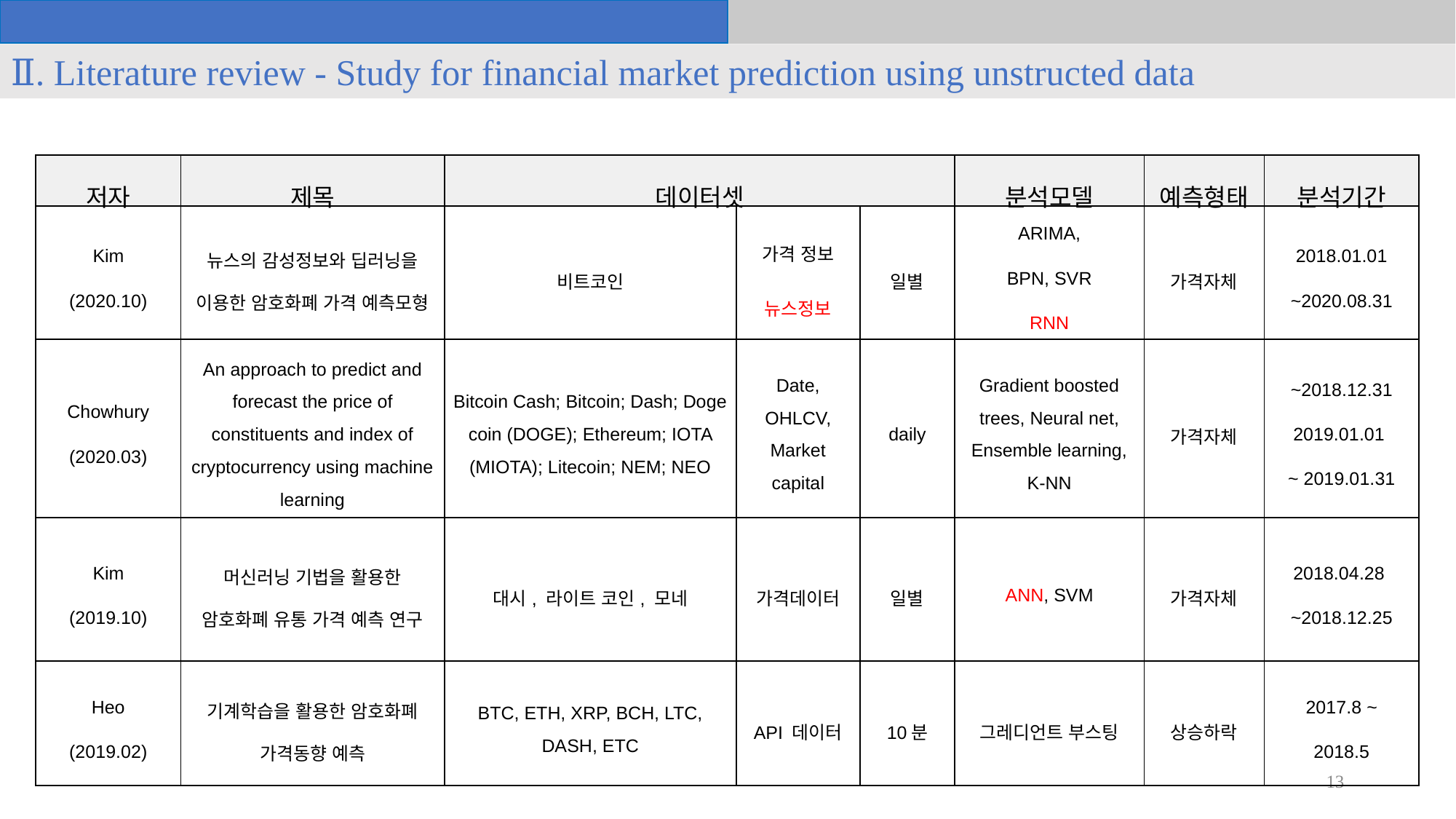

Ⅱ. Literature review - Study for financial market prediction using unstructed data
| 저자 | 제목 | 데이터셋 |  |  | 분석모델 | 예측형태 | 분석기간 |
| --- | --- | --- | --- | --- | --- | --- | --- |
| Kim (2020.10) | 뉴스의 감성정보와 딥러닝을 이용한 암호화폐 가격 예측모형 | 비트코인 | 가격 정보 뉴스정보 | 일별 | ARIMA, BPN, SVR RNN | 가격자체 | 2018.01.01 ~2020.08.31 |
| Chowhury (2020.03) | An approach to predict and forecast the price of constituents and index of cryptocurrency using machine learning | Bitcoin Cash; Bitcoin; Dash; Doge coin (DOGE); Ethereum; IOTA (MIOTA); Litecoin; NEM; NEO | Date, OHLCV, Market capital | daily | Gradient boosted trees, Neural net, Ensemble learning, K-NN | 가격자체 | ~2018.12.31 2019.01.01 ~ 2019.01.31 |
| Kim (2019.10) | 머신러닝 기법을 활용한 암호화폐 유통 가격 예측 연구 | 대시, 라이트 코인, 모네 | 가격데이터 | 일별 | ANN, SVM | 가격자체 | 2018.04.28 ~2018.12.25 |
| Heo (2019.02) | 기계학습을 활용한 암호화폐 가격동향 예측 | BTC, ETH, XRP, BCH, LTC, DASH, ETC | API 데이터 | 10분 | 그레디언트 부스팅 | 상승하락 | 2017.8 ~ 2018.5 |
13